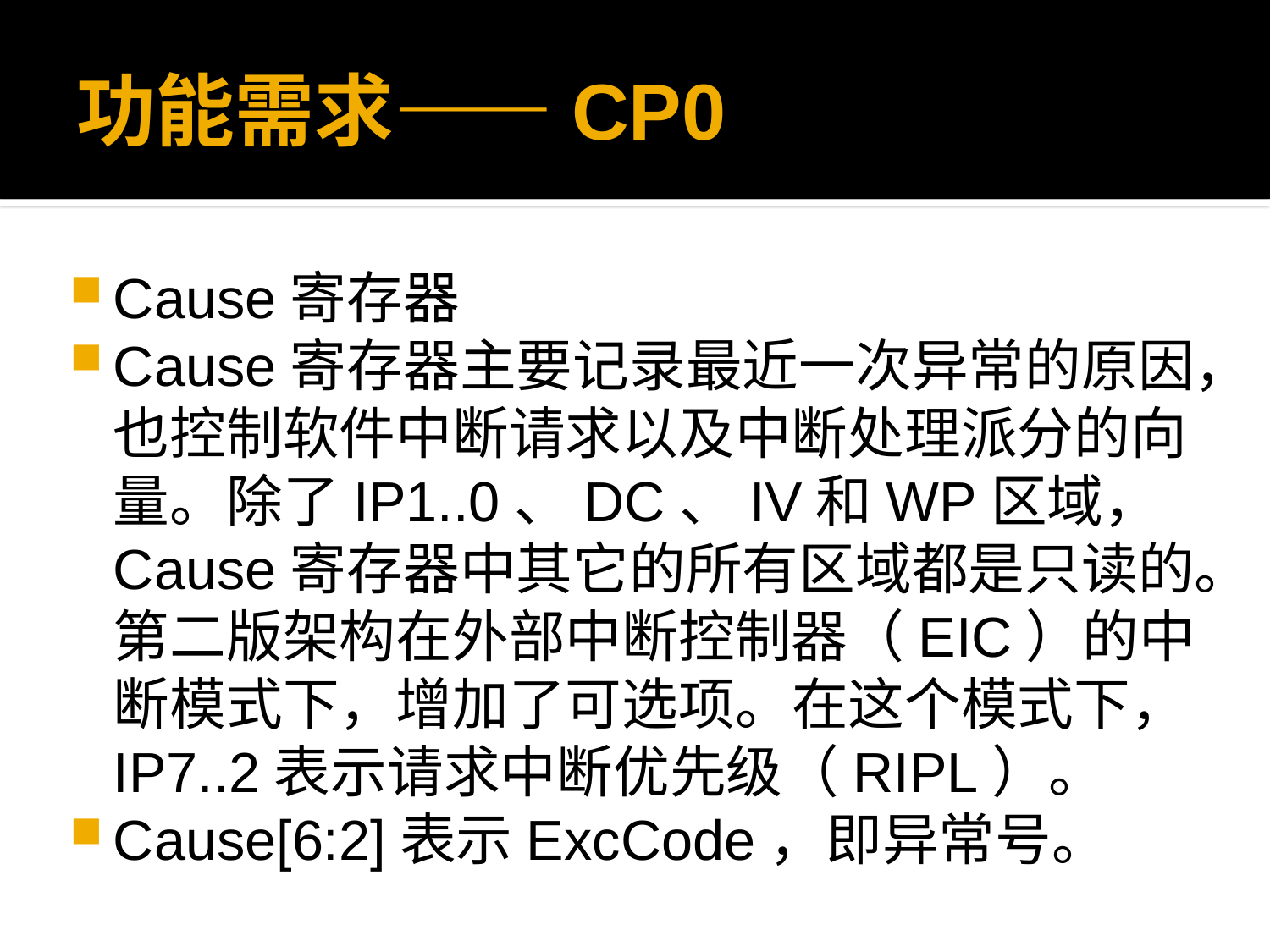

# 功能需求——CP0
Cause寄存器
Cause寄存器主要记录最近一次异常的原因，也控制软件中断请求以及中断处理派分的向量。除了IP1..0、DC、IV和WP区域，Cause寄存器中其它的所有区域都是只读的。第二版架构在外部中断控制器（EIC）的中断模式下，增加了可选项。在这个模式下，IP7..2表示请求中断优先级（RIPL）。
Cause[6:2]表示ExcCode，即异常号。